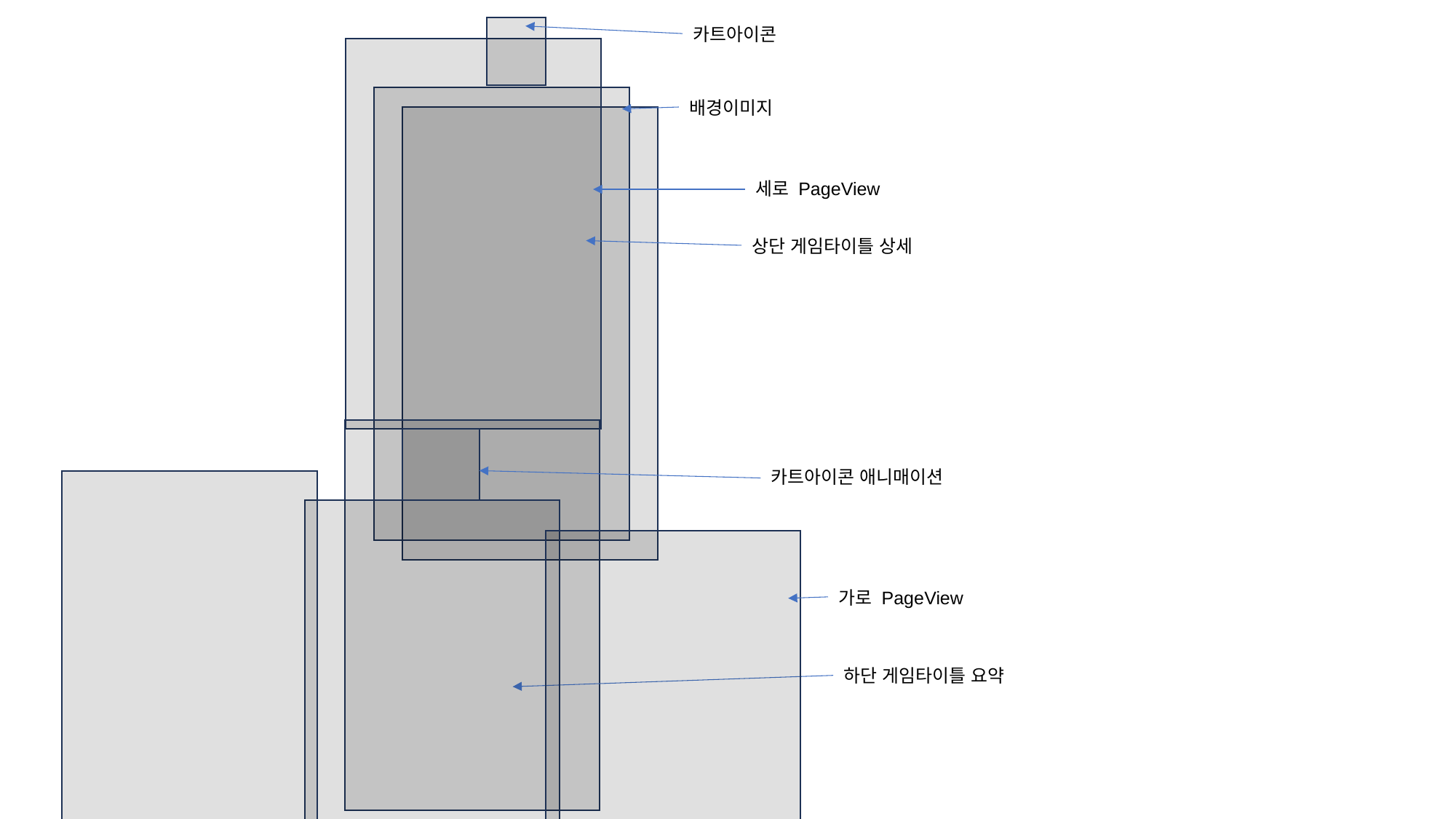

카트아이콘

배경이미지

세로 PageView
상단 게임타이틀 상세

카트아이콘 애니매이션

가로 PageView
하단 게임타이틀 요약